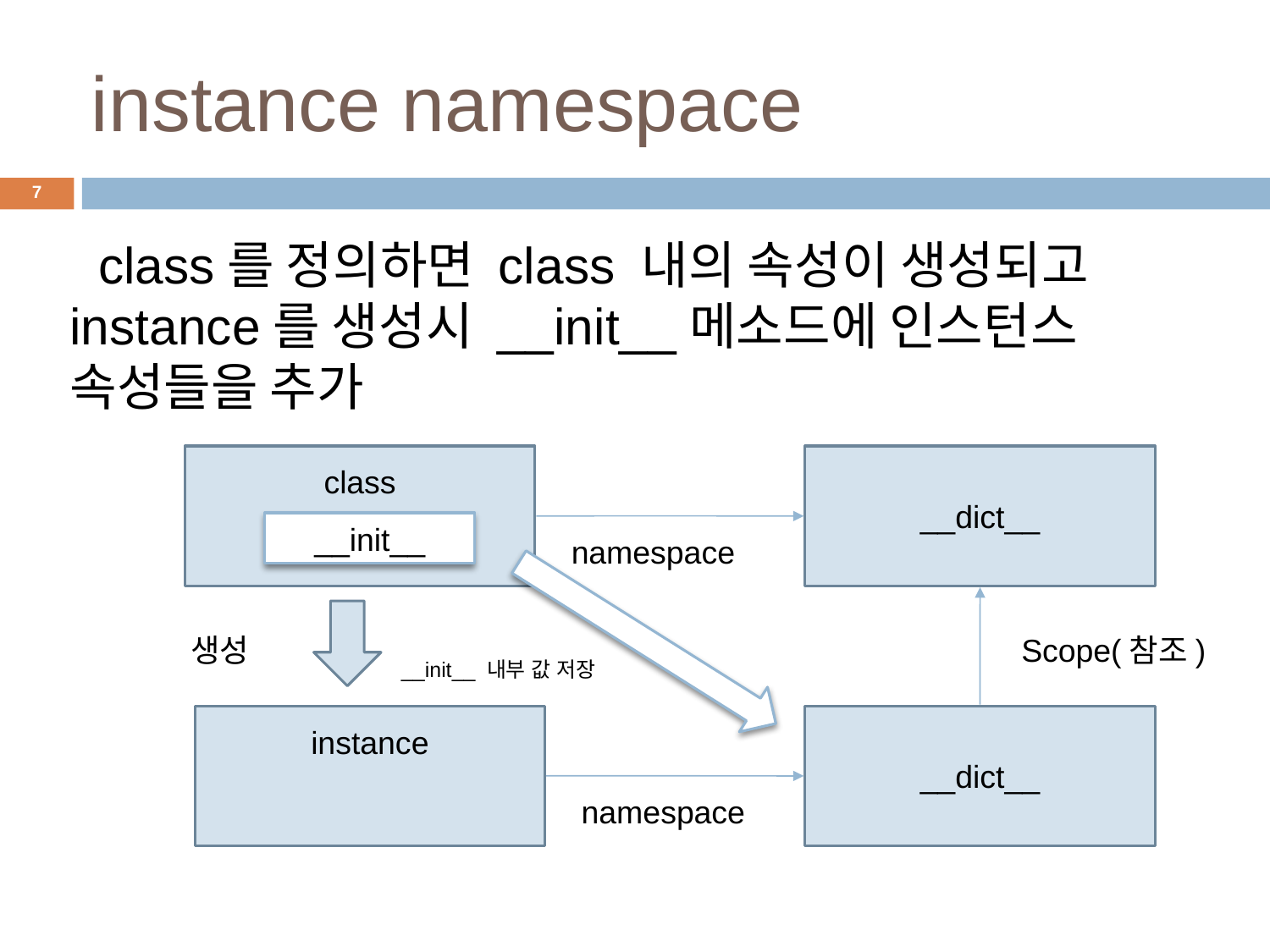

# instance namespace
7
  class를 정의하면 class 내의 속성이 생성되고 instance를 생성시 __init__메소드에 인스턴스 속성들을 추가

class

__dict__

__init__

namespace

생성
Scope(참조)
__init__ 내부 값 저장

instance

__dict__

namespace